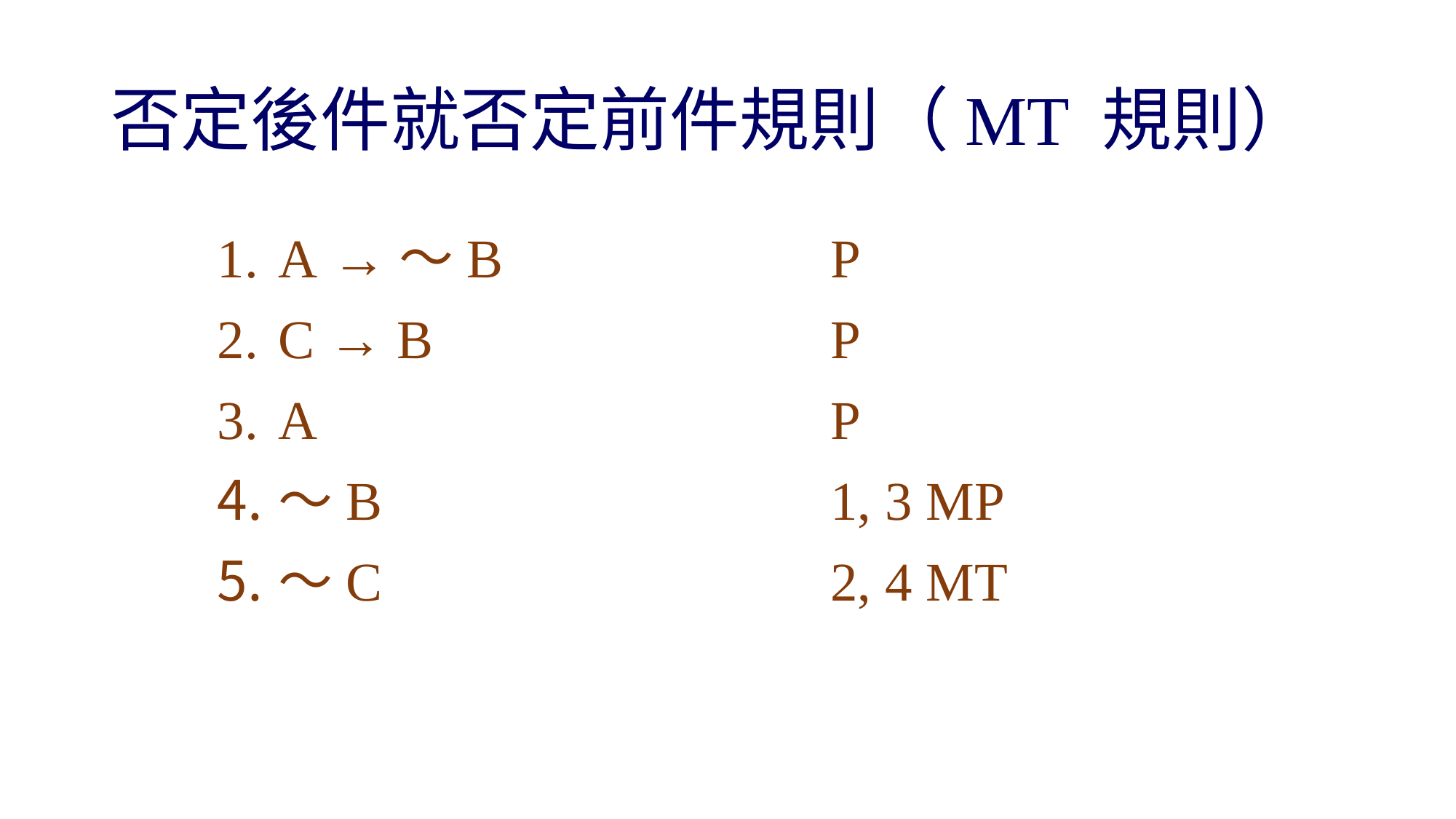

# 否定後件就否定前件規則（MT 規則）
A →～B
C → B
A
～B
～C
P
P
P
1, 3 MP
2, 4 MT